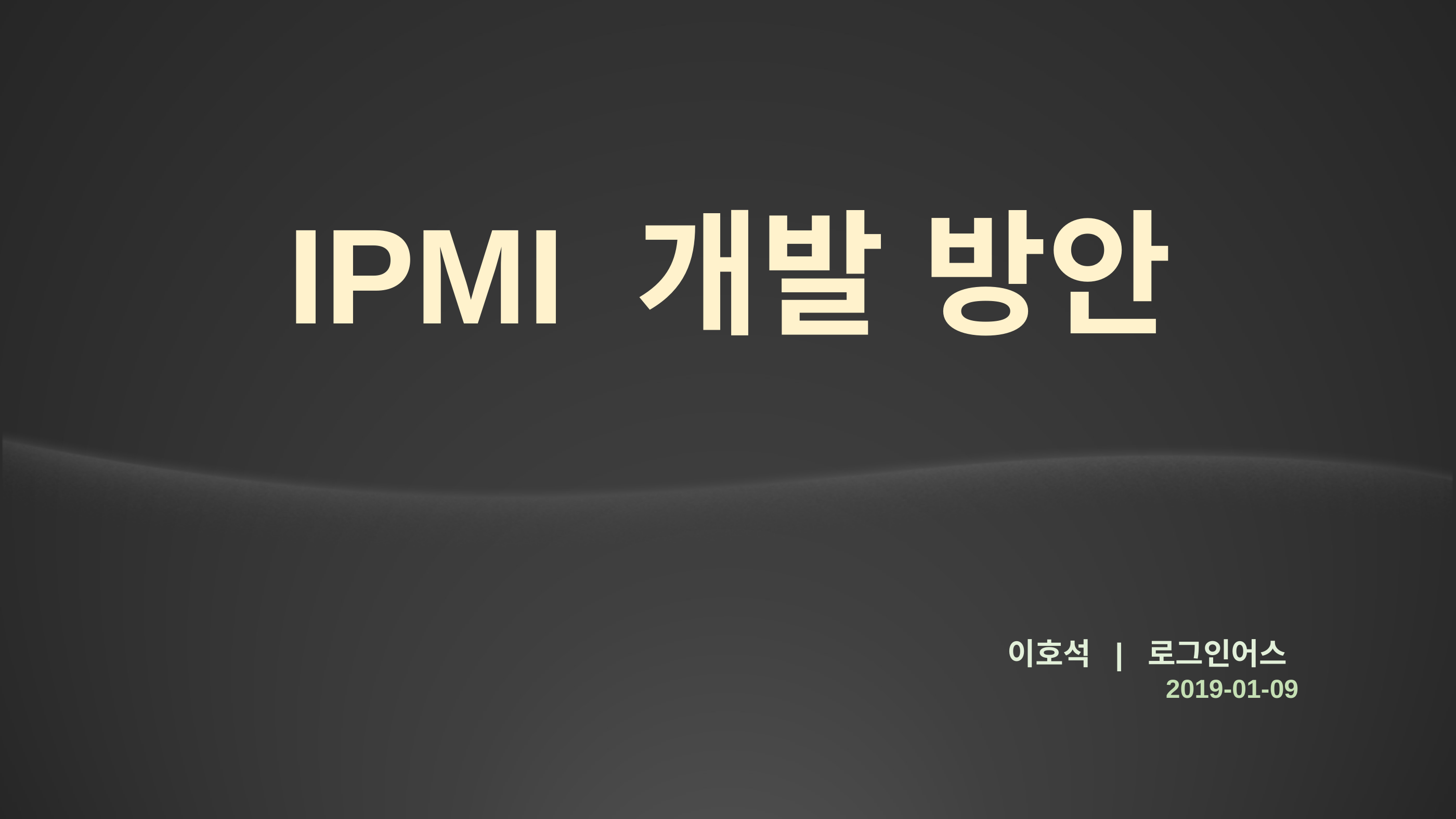

# IPMI 개발 방안
이호석  |  로그인어스
2019-01-09